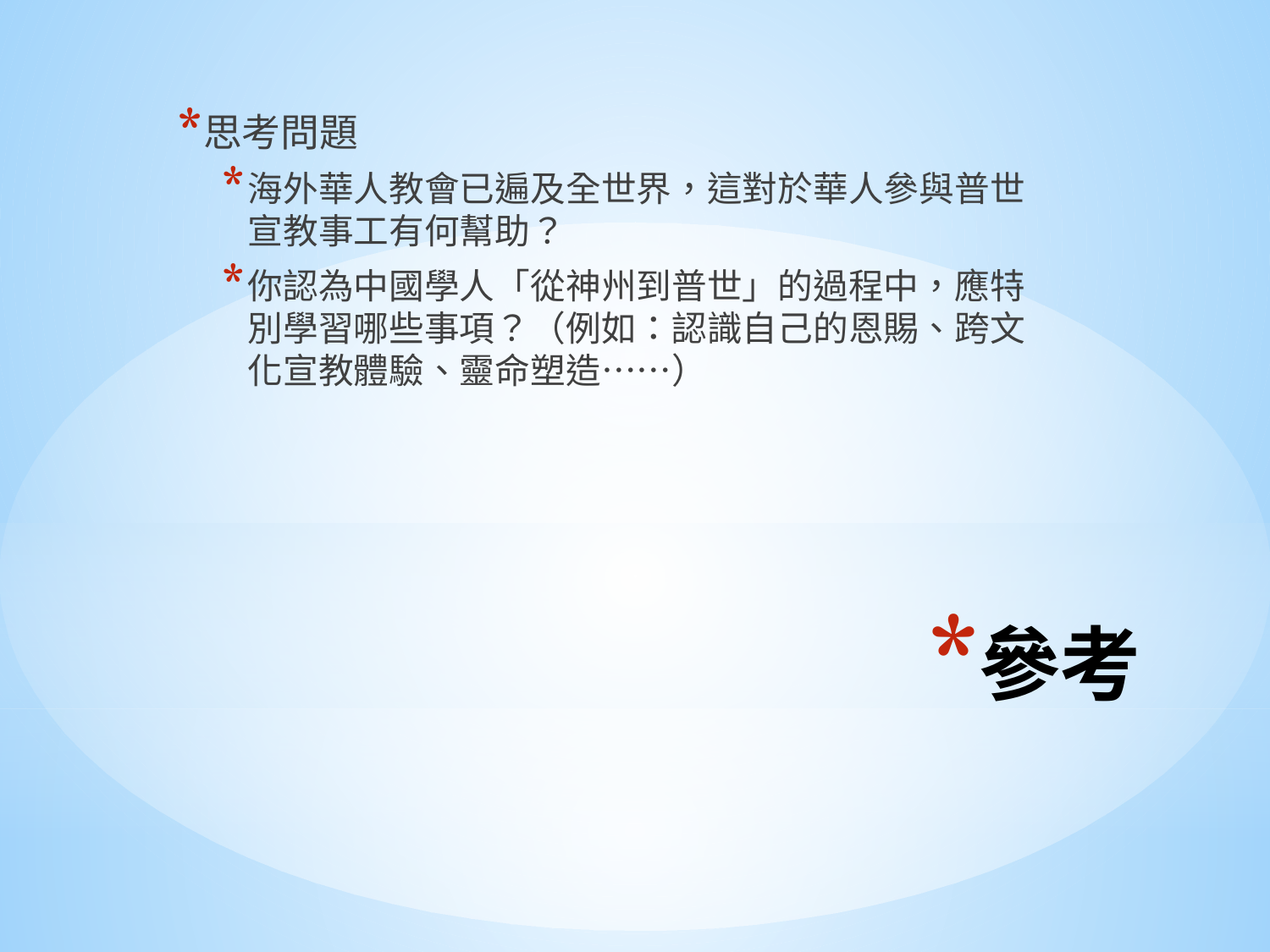

思考問題
海外華人教會已遍及全世界，這對於華人參與普世宣教事工有何幫助？
你認為中國學人「從神州到普世」的過程中，應特別學習哪些事項？（例如：認識自己的恩賜、跨文化宣教體驗、靈命塑造……）
# 參考